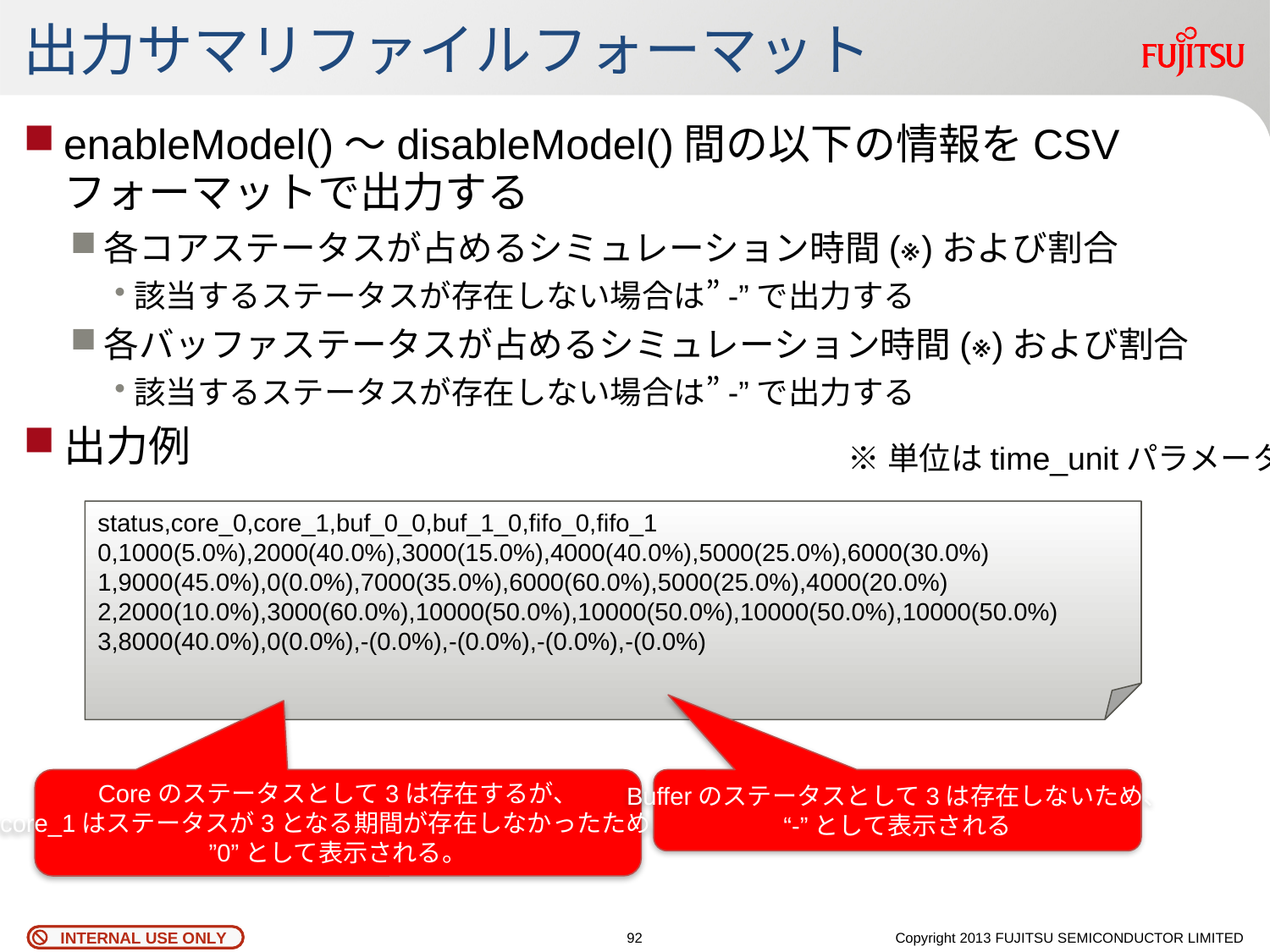

# 出力サマリファイルフォーマット
enableModel()～disableModel()間の以下の情報をCSVフォーマットで出力する
各コアステータスが占めるシミュレーション時間(※)および割合
該当するステータスが存在しない場合は”-”で出力する
各バッファステータスが占めるシミュレーション時間(※)および割合
該当するステータスが存在しない場合は”-”で出力する
出力例

※単位はtime_unitパラメータ
status,core_0,core_1,buf_0_0,buf_1_0,fifo_0,fifo_1
0,1000(5.0%),2000(40.0%),3000(15.0%),4000(40.0%),5000(25.0%),6000(30.0%)
1,9000(45.0%),0(0.0%),7000(35.0%),6000(60.0%),5000(25.0%),4000(20.0%)
2,2000(10.0%),3000(60.0%),10000(50.0%),10000(50.0%),10000(50.0%),10000(50.0%)
3,8000(40.0%),0(0.0%),-(0.0%),-(0.0%),-(0.0%),-(0.0%)

Coreのステータスとして3は存在するが、
core_1はステータスが3となる期間が存在しなかったため、
”0”として表示される。
Bufferのステータスとして3は存在しないため、
“-”として表示される
92
Copyright 2013 FUJITSU SEMICONDUCTOR LIMITED